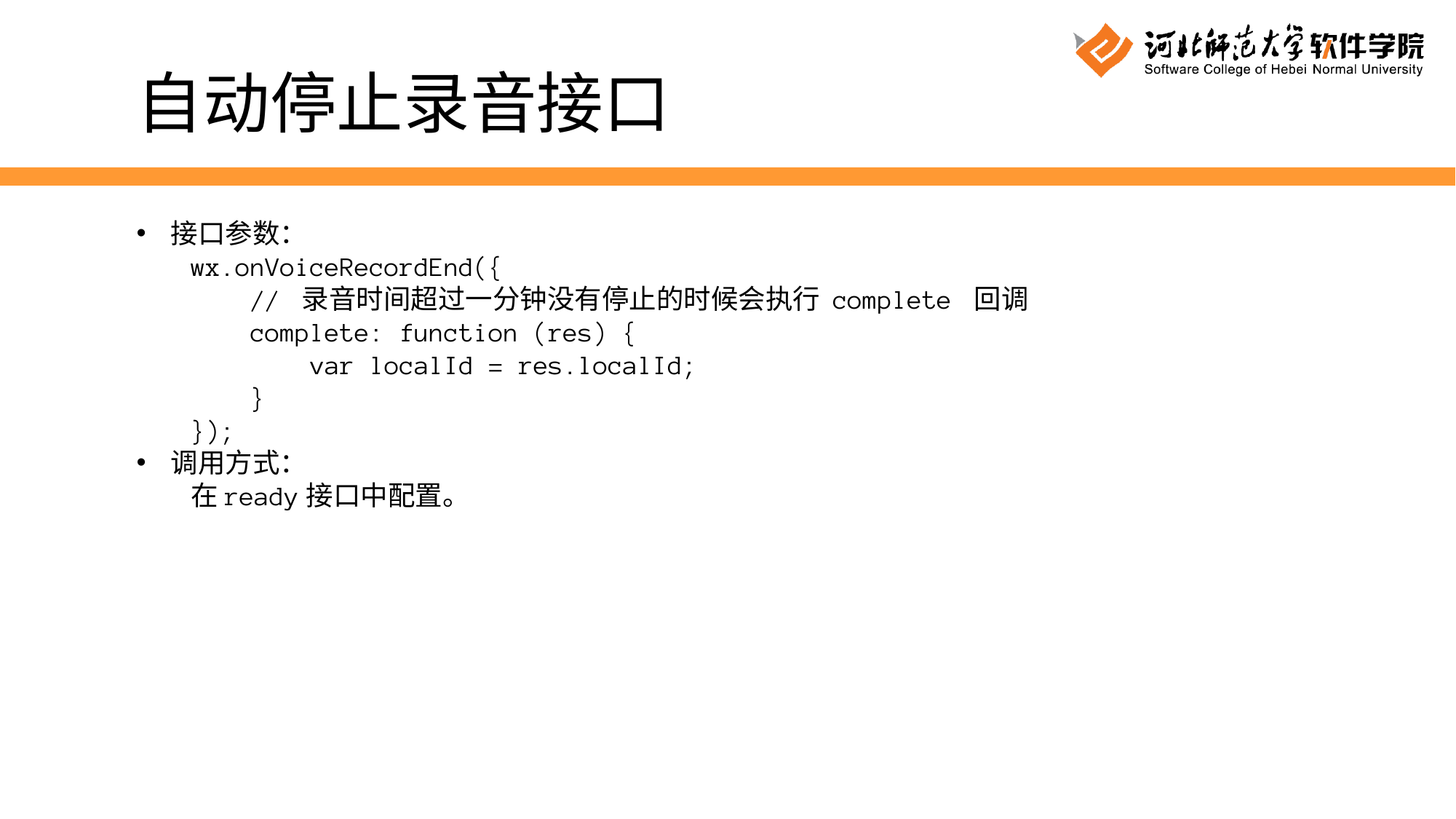

自动停止录音接口
接口参数：
wx.onVoiceRecordEnd({
    // 录音时间超过一分钟没有停止的时候会执行 complete 回调
    complete: function (res) {
        var localId = res.localId;
    }
});
调用方式：
在ready接口中配置。